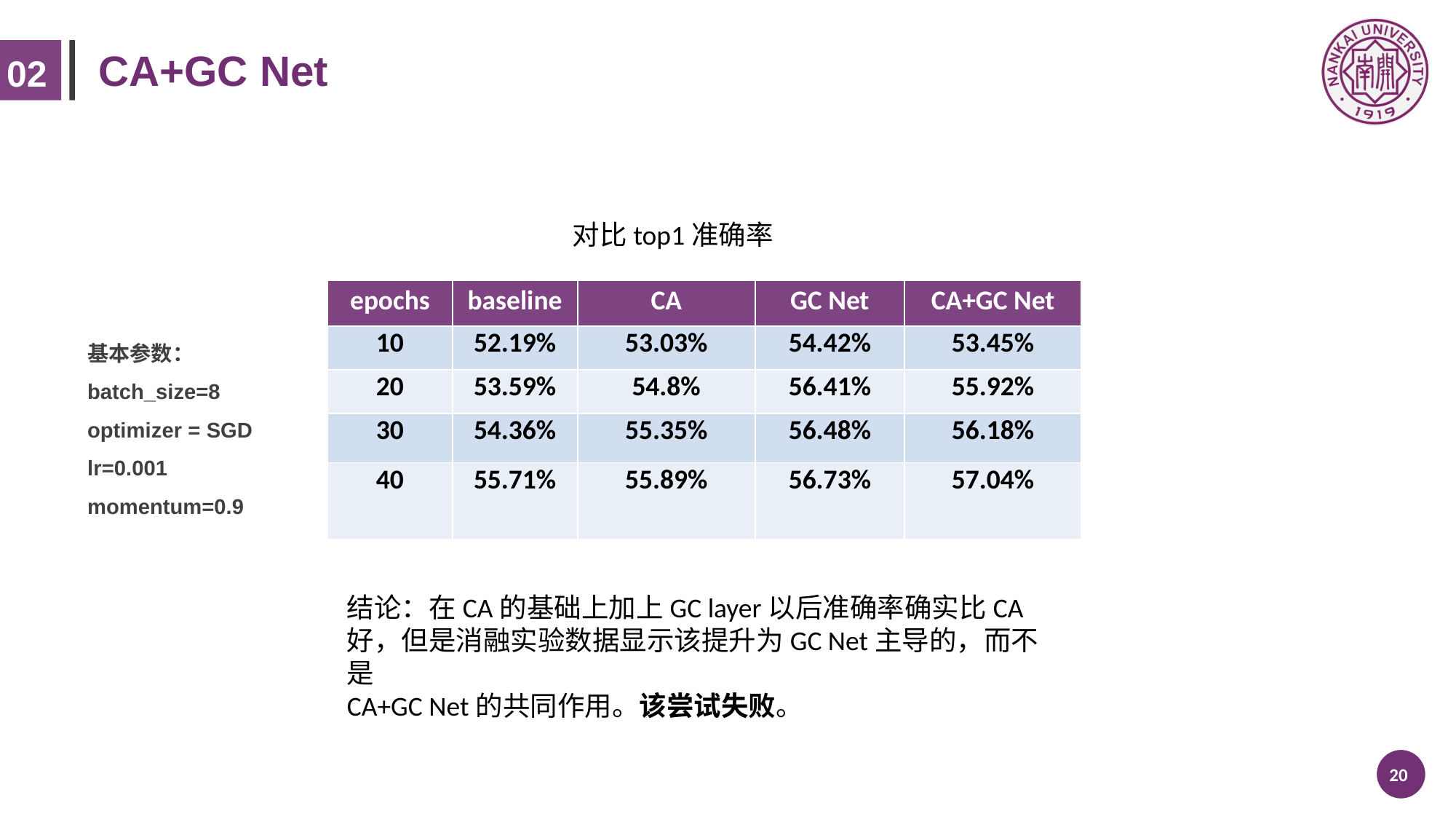

# CA+GC Net
02

对比top1准确率
| epochs | baseline | CA | GC Net | CA+GC Net |
| --- | --- | --- | --- | --- |
| 10 | 52.19% | 53.03% | 54.42% | 53.45% |
| 20 | 53.59% | 54.8% | 56.41% | 55.92% |
| 30 | 54.36% | 55.35% | 56.48% | 56.18% |
| 40 | 55.71% | 55.89% | 56.73% | 57.04% |
基本参数：batch_size=8
optimizer = SGD
lr=0.001
momentum=0.9

结论：在CA的基础上加上GC layer以后准确率确实比CA好，但是消融实验数据显示该提升为GC Net主导的，而不是
CA+GC Net的共同作用。该尝试失败。
标题
补充详细说明
20    /30